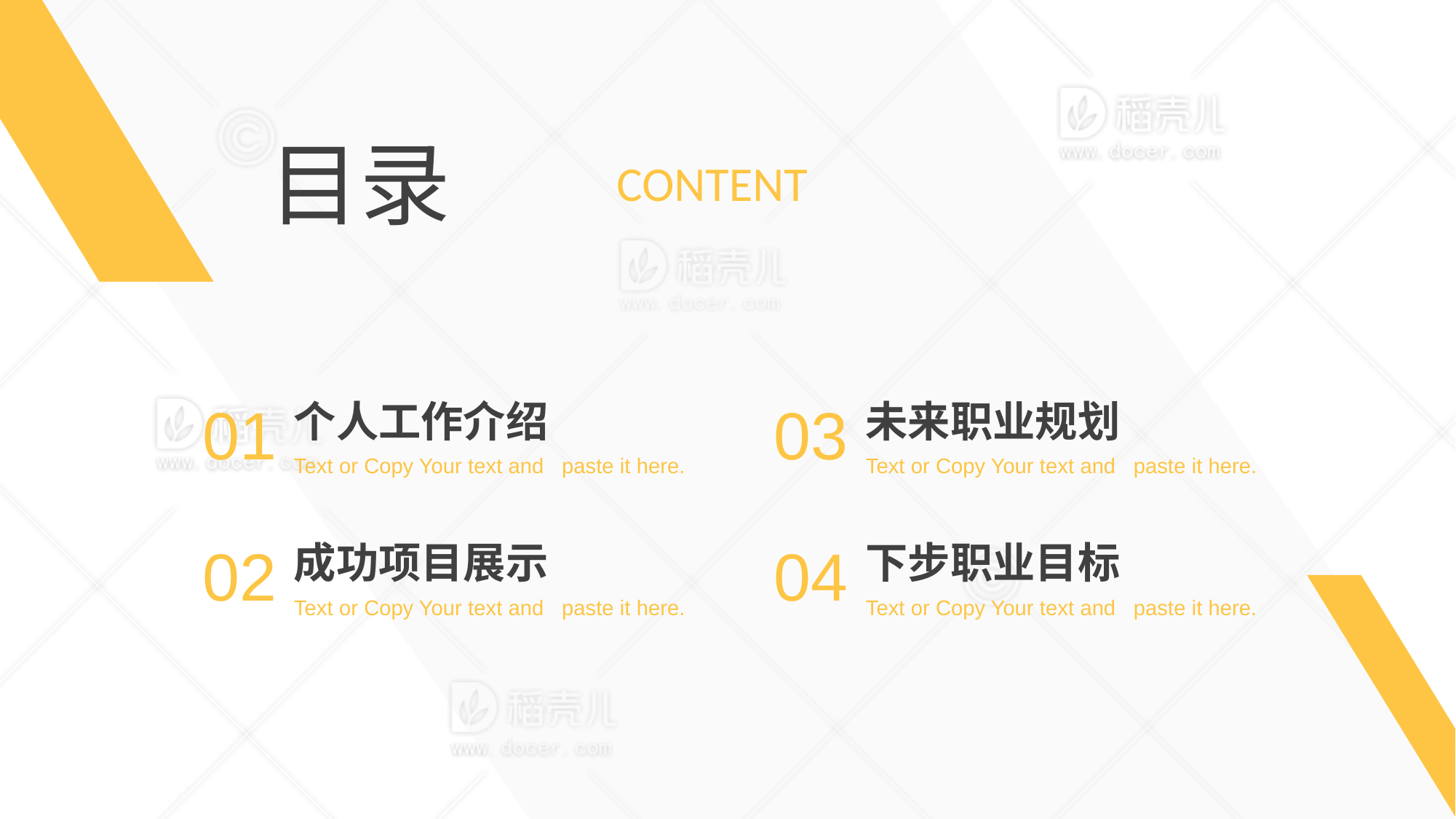

目录
CONTENT
03
未来职业规划
Text or Copy Your text and   paste it here.
01
个人工作介绍
Text or Copy Your text and   paste it here.
02
成功项目展示
Text or Copy Your text and   paste it here.
04
下步职业目标
Text or Copy Your text and   paste it here.